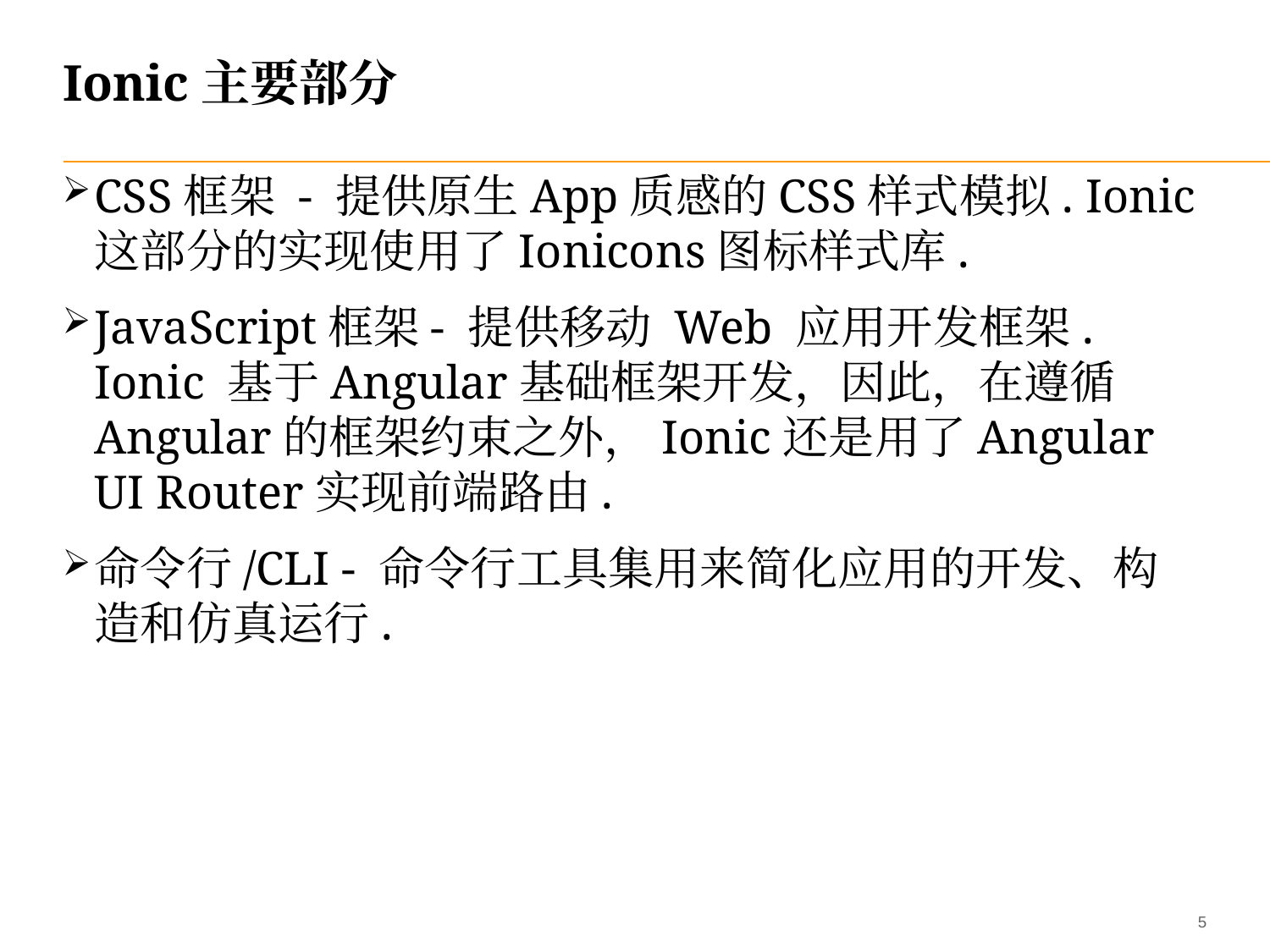

# Ionic主要部分
CSS框架 - 提供原生App质感的CSS样式模拟. Ionic这部分的实现使用了Ionicons图标样式库.
JavaScript框架- 提供移动 Web 应用开发框架. Ionic 基于Angular基础框架开发，因此，在遵循Angular的框架约束之外，Ionic还是用了Angular UI Router实现前端路由.
命令行/CLI - 命令行工具集用来简化应用的开发、构造和仿真运行.
5